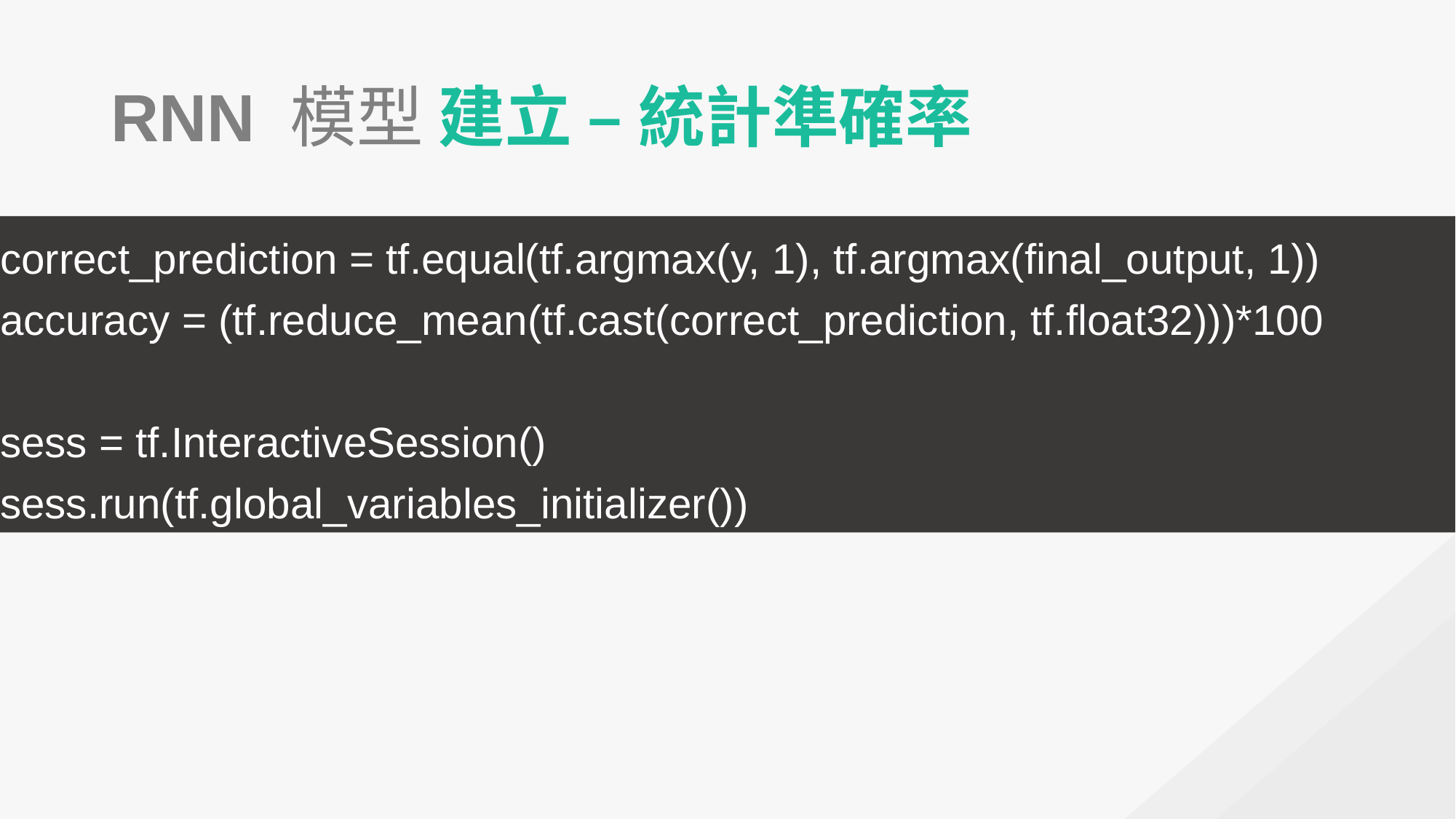

RNN 模型 建立 – 統計準確率
correct_prediction = tf.equal(tf.argmax(y, 1), tf.argmax(final_output, 1))
accuracy = (tf.reduce_mean(tf.cast(correct_prediction, tf.float32)))*100

sess = tf.InteractiveSession()
sess.run(tf.global_variables_initializer())